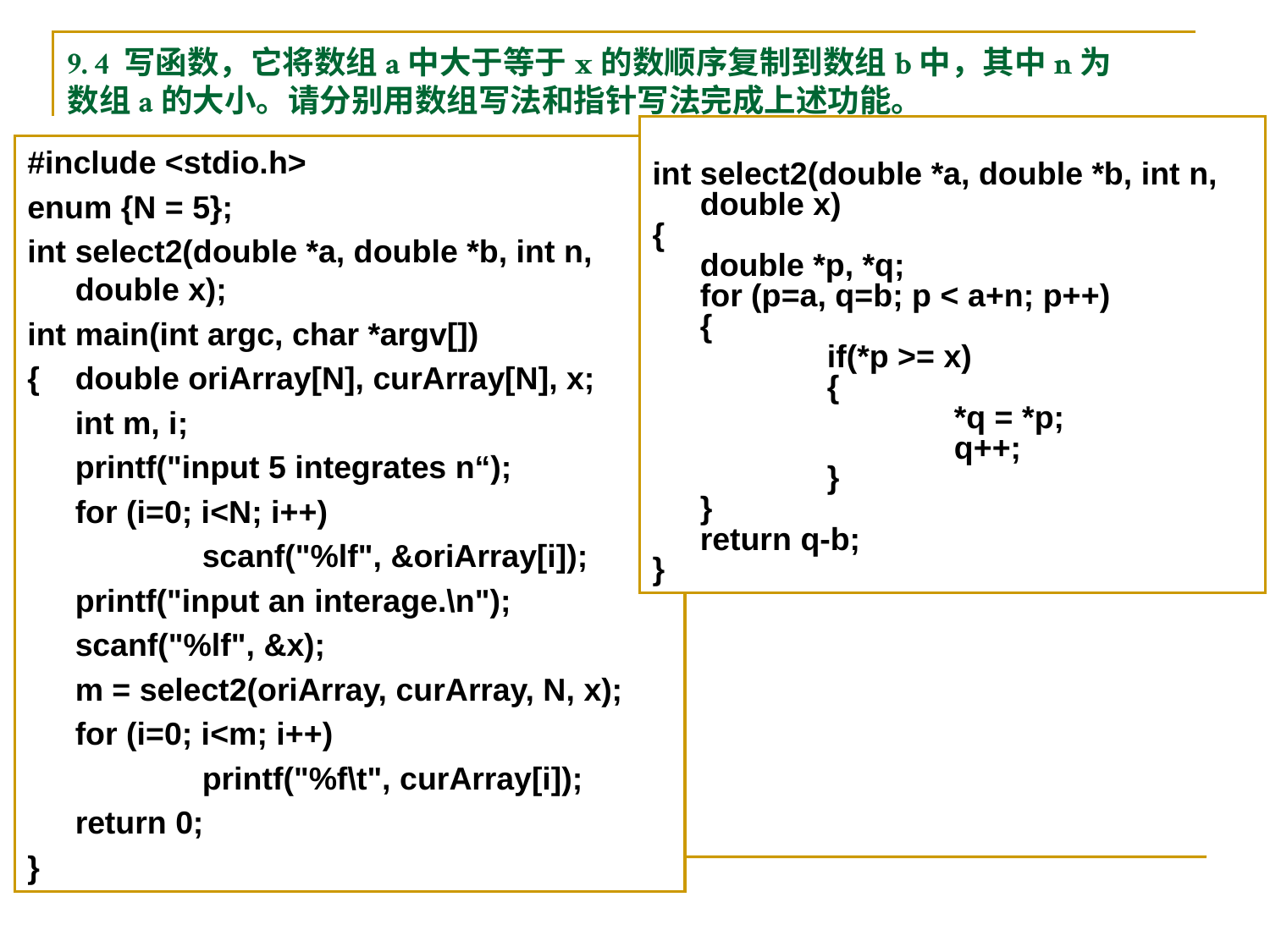

9. 4 写函数，它将数组a中大于等于x的数顺序复制到数组b中，其中n为数组a的大小。请分别用数组写法和指针写法完成上述功能。

int select2(double *a, double *b, int n, double x)
{
	double *p, *q;
	for (p=a, q=b; p < a+n; p++)
	{
		if(*p >= x)
		{
			*q = *p;
			q++;
		}
	}
	return q-b;
}
#include <stdio.h>
enum {N = 5};
int select2(double *a, double *b, int n, double x);
int main(int argc, char *argv[])
{	double oriArray[N], curArray[N], x;
	int m, i;
	printf("input 5 integrates n“);
	for (i=0; i<N; i++)
		scanf("%lf", &oriArray[i]);
	printf("input an interage.\n");
	scanf("%lf", &x);
	m = select2(oriArray, curArray, N, x);
	for (i=0; i<m; i++)
		printf("%f\t", curArray[i]);
	return 0;
}